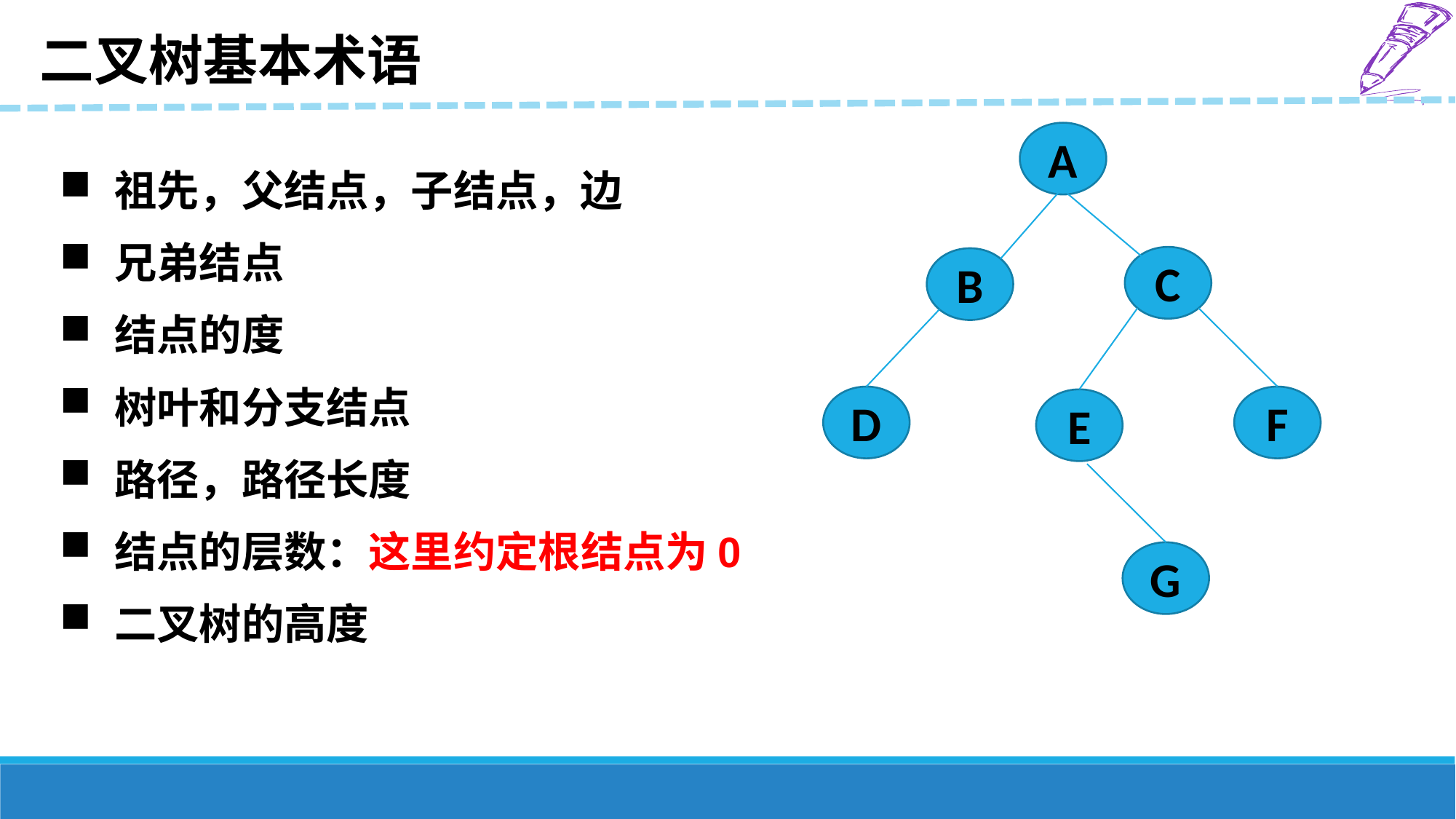

二叉树基本术语
A
祖先，父结点，子结点，边
兄弟结点
结点的度
树叶和分支结点
路径，路径长度
结点的层数：这里约定根结点为0
二叉树的高度
C
B
D
F
E
G